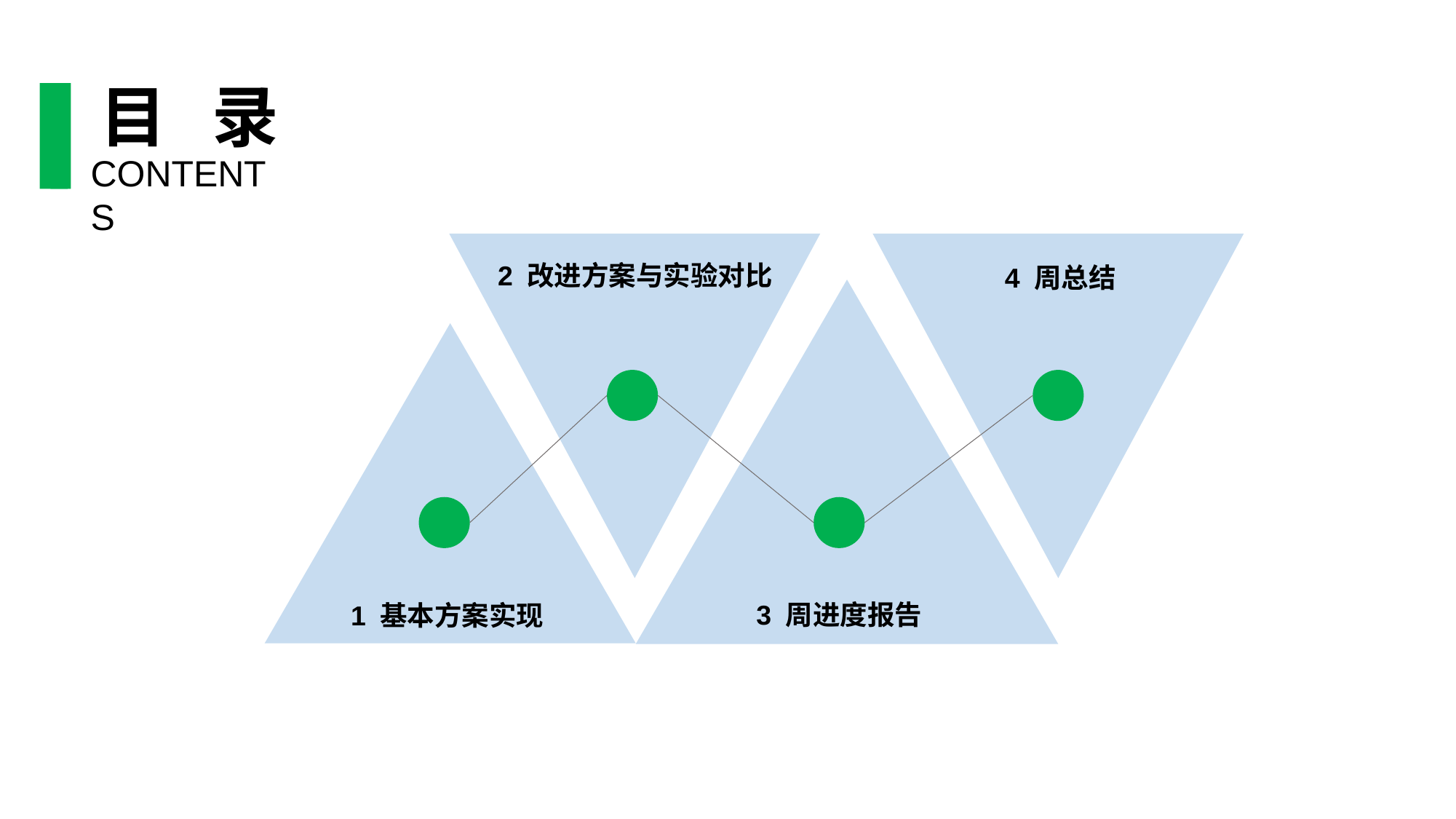

目   录
CONTENTS

2 改进方案与实验对比
4 周总结

3 周进度报告
1 基本方案实现